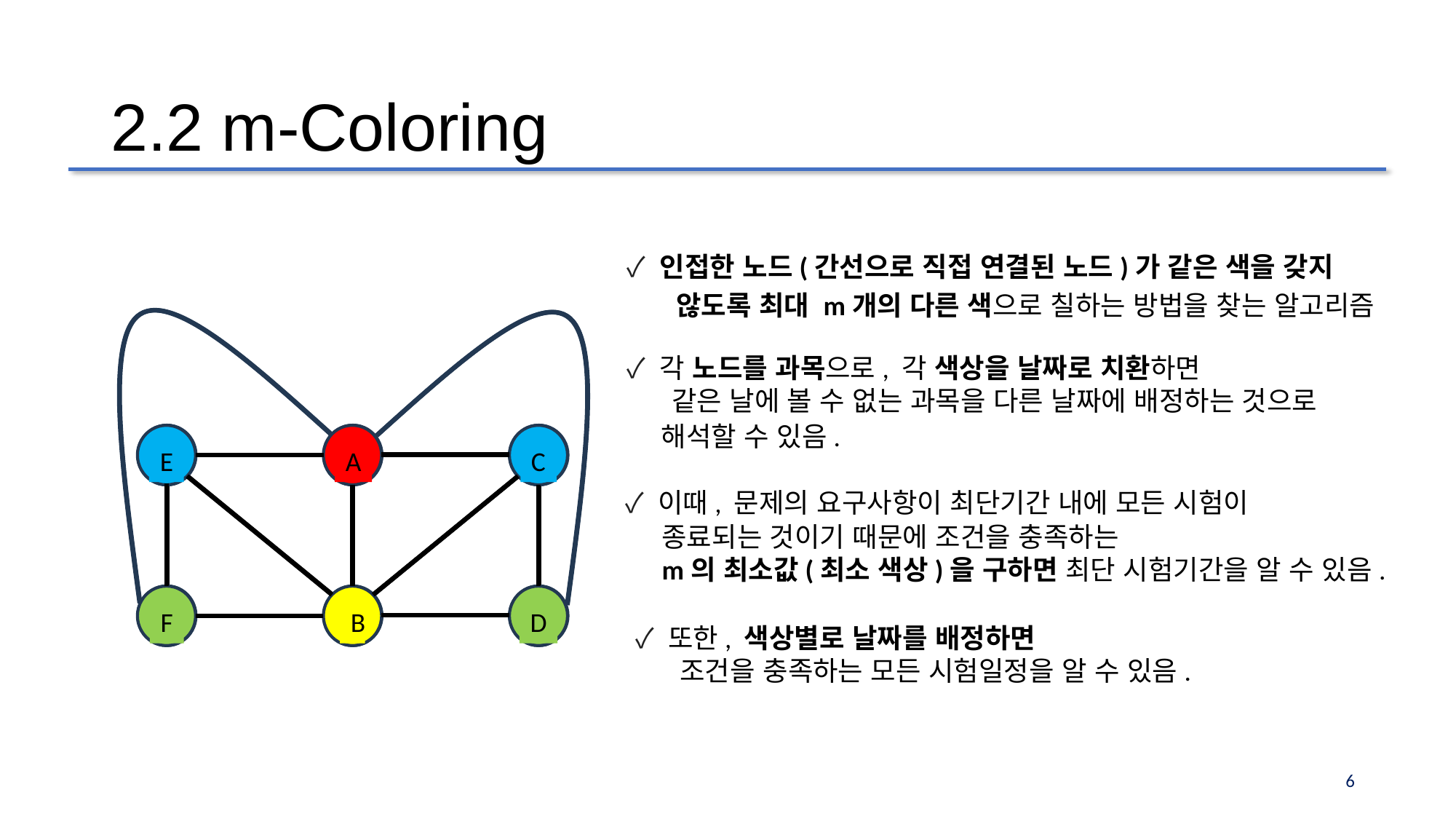

2.2 m-Coloring
✓ 인접한 노드(간선으로 직접 연결된 노드)가 같은 색을 갖지
않도록 최대 m개의 다른 색으로 칠하는 방법을 찾는 알고리즘

E

A

C

F

B

D

E

A

C

F

B

D
✓ 각 노드를 과목으로, 각 색상을 날짜로 치환하면
     같은 날에 볼 수 없는 과목을 다른 날짜에 배정하는 것으로
해석할 수 있음.
✓ 이때, 문제의 요구사항이 최단기간 내에 모든 시험이
종료되는 것이기 때문에 조건을 충족하는
m의 최소값(최소 색상)을 구하면 최단 시험기간을 알 수 있음.
✓ 또한, 색상별로 날짜를 배정하면
     조건을 충족하는 모든 시험일정을 알 수 있음.
6